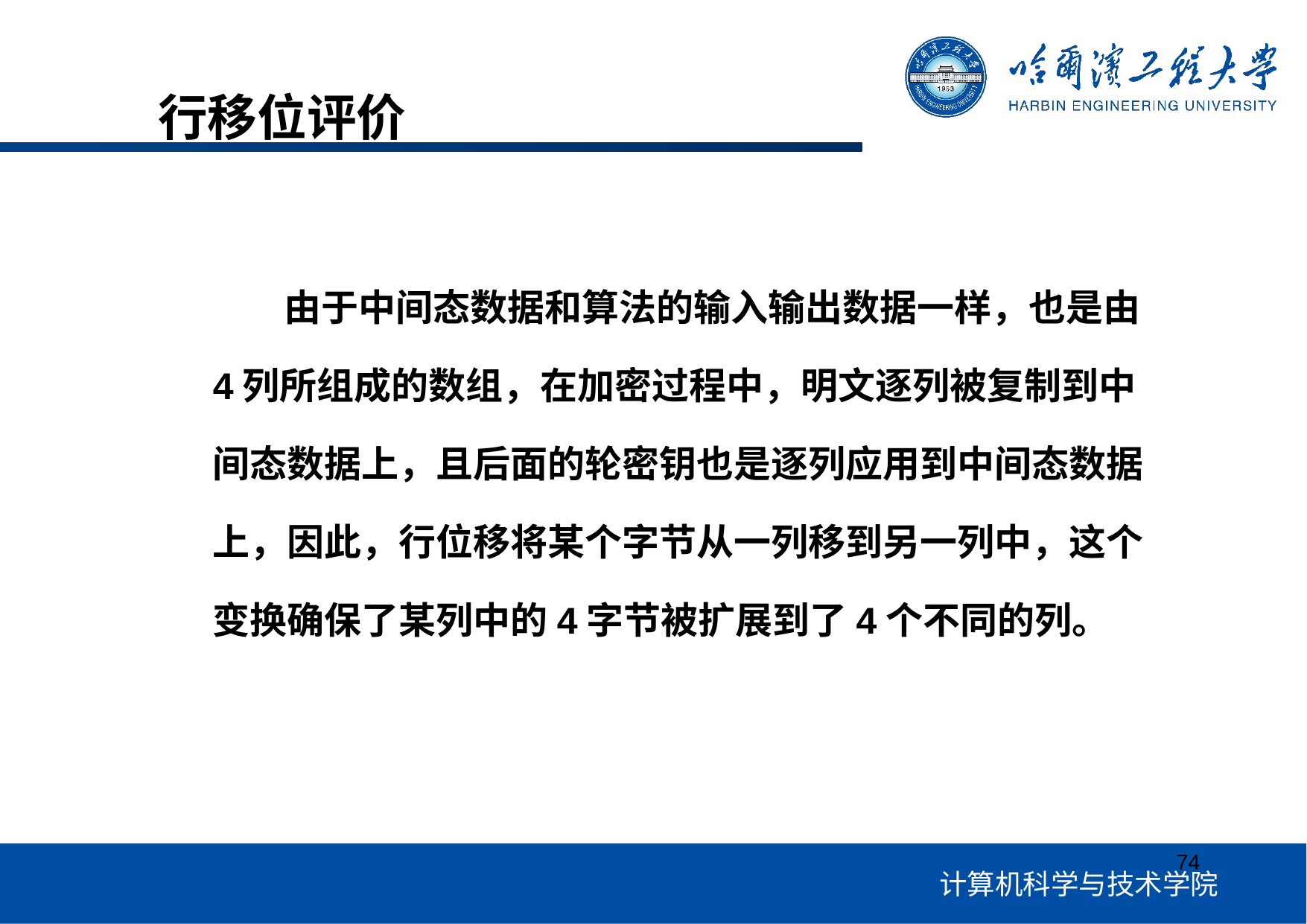

# 行移位评价
由于中间态数据和算法的输入输出数据一样，也是由
4列所组成的数组，在加密过程中，明文逐列被复制到中 间态数据上，且后面的轮密钥也是逐列应用到中间态数据 上，因此，行位移将某个字节从一列移到另一列中，这个 变换确保了某列中的4字节被扩展到了4个不同的列。
74